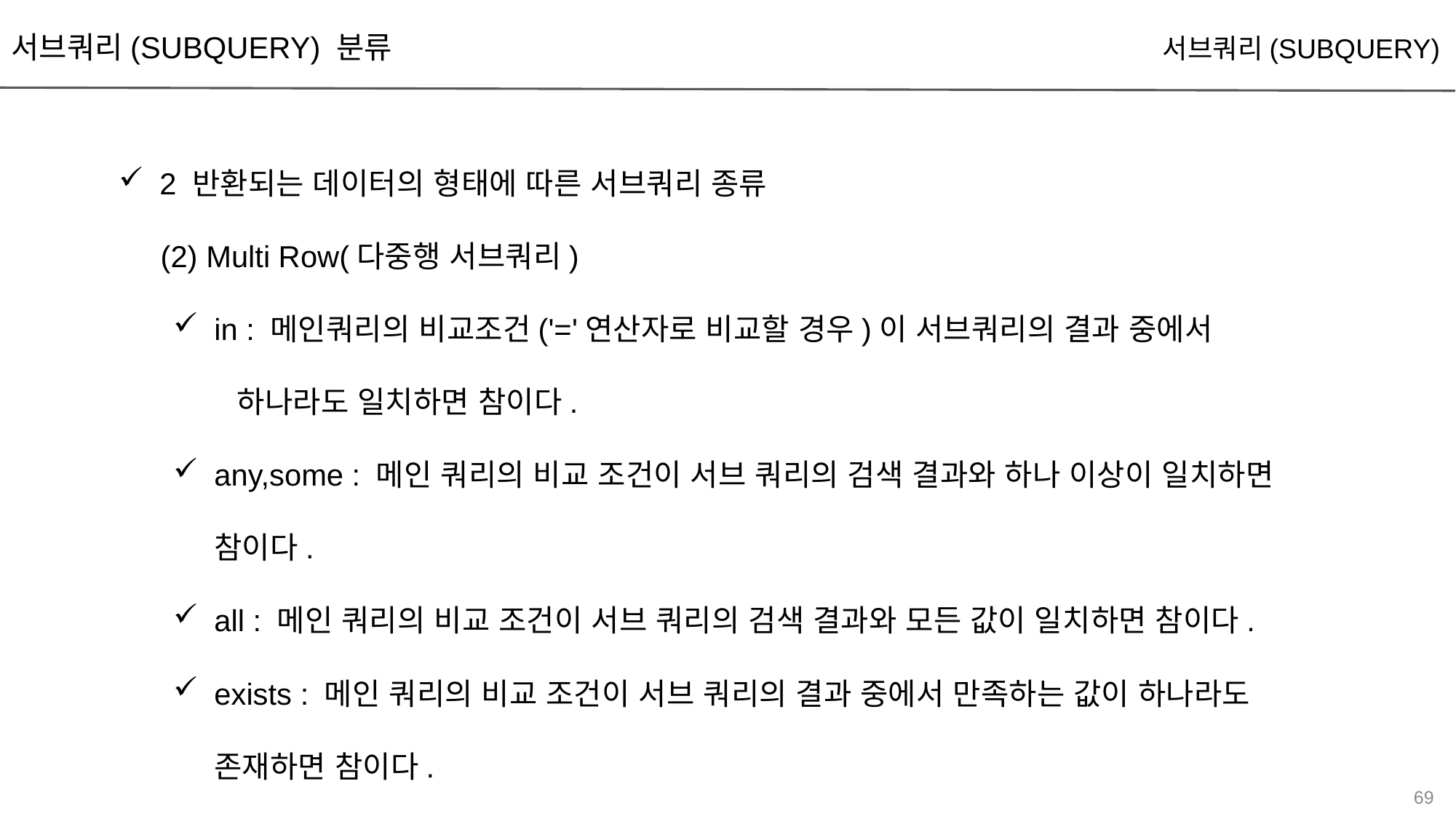

서브쿼리(SUBQUERY) 분류
서브쿼리(SUBQUERY)
2 반환되는 데이터의 형태에 따른 서브쿼리 종류
     (2) Multi Row(다중행 서브쿼리)
in : 메인쿼리의 비교조건('='연산자로 비교할 경우)이 서브쿼리의 결과 중에서
             하나라도 일치하면 참이다.
any,some : 메인 쿼리의 비교 조건이 서브 쿼리의 검색 결과와 하나 이상이 일치하면  참이다.
all : 메인 쿼리의 비교 조건이 서브 쿼리의 검색 결과와 모든 값이 일치하면 참이다.
exists : 메인 쿼리의 비교 조건이 서브 쿼리의 결과 중에서 만족하는 값이 하나라도 존재하면 참이다.
69